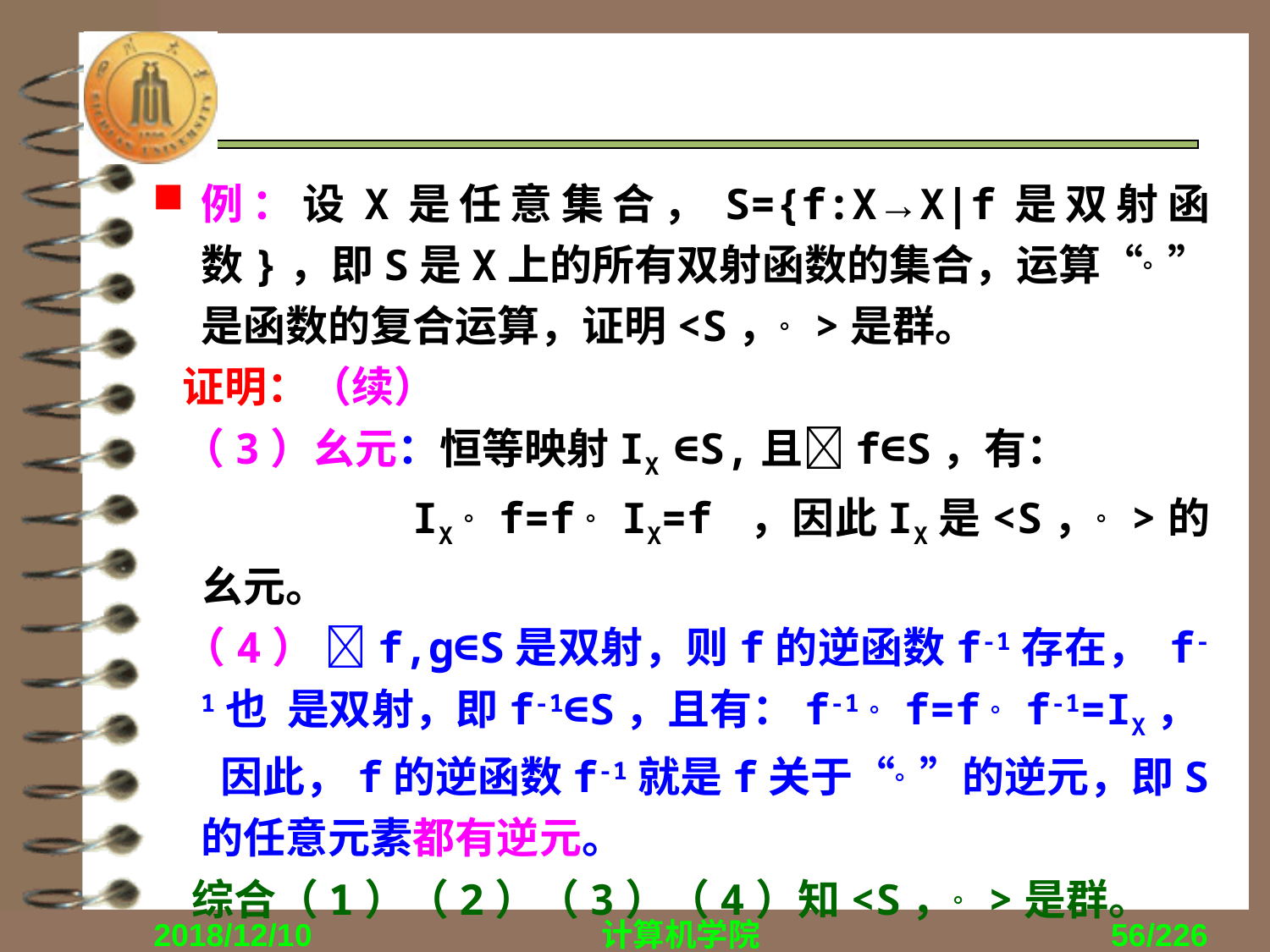

#
例：设X是任意集合，S={f:X→X|f是双射函数}，即S是X上的所有双射函数的集合，运算“。”是函数的复合运算，证明<S，。>是群。
  证明：（续）
  （3）幺元：恒等映射IX ∈S,且∀f∈S，有：
          IX。f=f。IX=f ，因此IX是<S，。>的幺元。
  （4） ∀f,g∈S是双射，则f的逆函数f-1存在， f-1也  是双射，即f-1∈S，且有：f-1。f=f。f-1=IX，
      因此，f的逆函数f-1就是f关于“。”的逆元，即S的任意元素都有逆元。
   综合（1）（2）（3）（4）知<S，。>是群。
2018/12/10
计算机学院
56/226